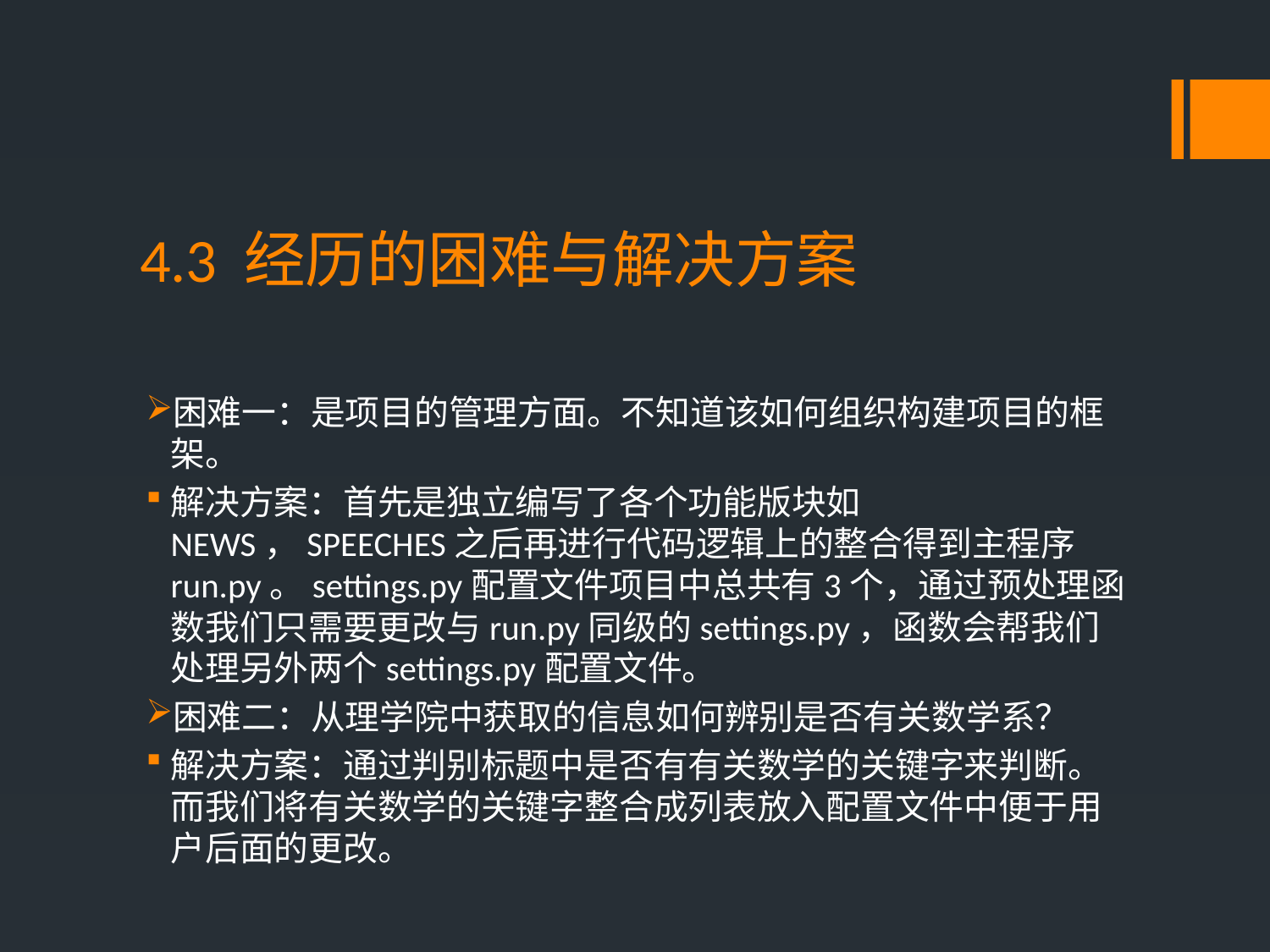

# 4.3 经历的困难与解决方案
困难一：是项目的管理方面。不知道该如何组织构建项目的框架。
解决方案：首先是独立编写了各个功能版块如NEWS，SPEECHES之后再进行代码逻辑上的整合得到主程序run.py。settings.py配置文件项目中总共有3个，通过预处理函数我们只需要更改与run.py同级的settings.py，函数会帮我们处理另外两个settings.py配置文件。
困难二：从理学院中获取的信息如何辨别是否有关数学系？
解决方案：通过判别标题中是否有有关数学的关键字来判断。而我们将有关数学的关键字整合成列表放入配置文件中便于用户后面的更改。